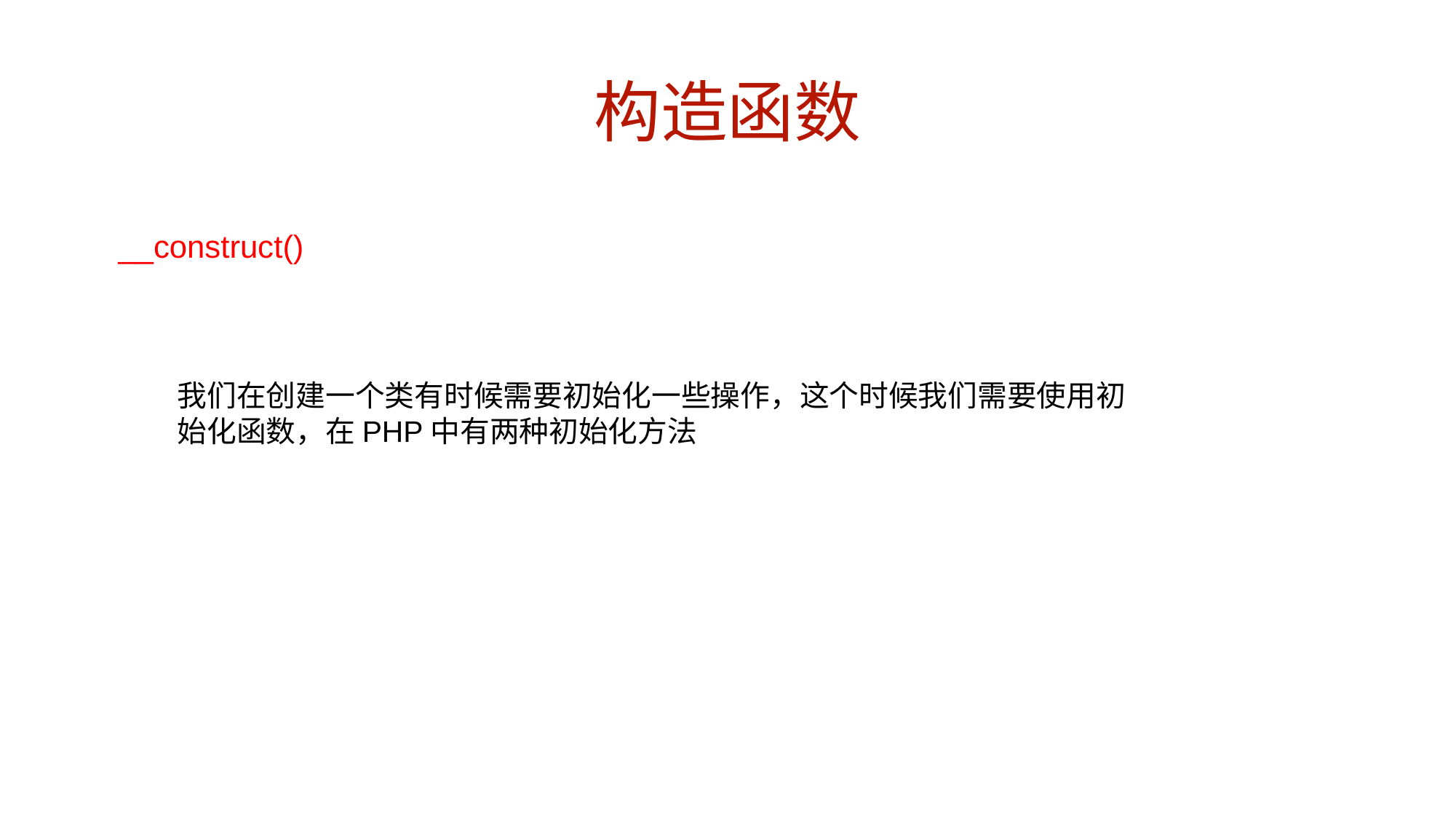

# 构造函数
__construct()
我们在创建一个类有时候需要初始化一些操作，这个时候我们需要使用初
始化函数，在PHP中有两种初始化方法